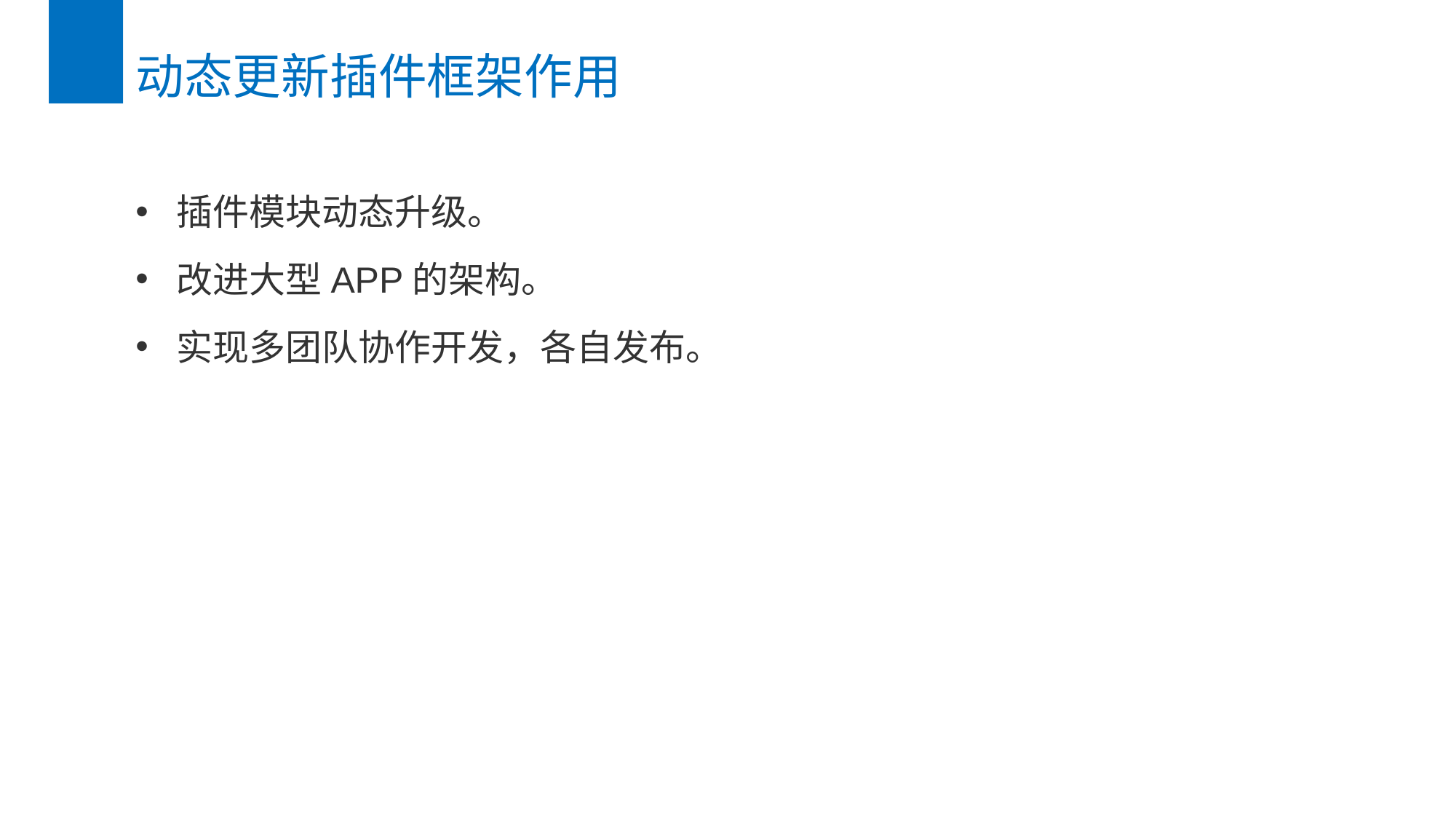

# 动态更新插件框架作用
插件模块动态升级。
改进大型APP的架构。
实现多团队协作开发，各自发布。